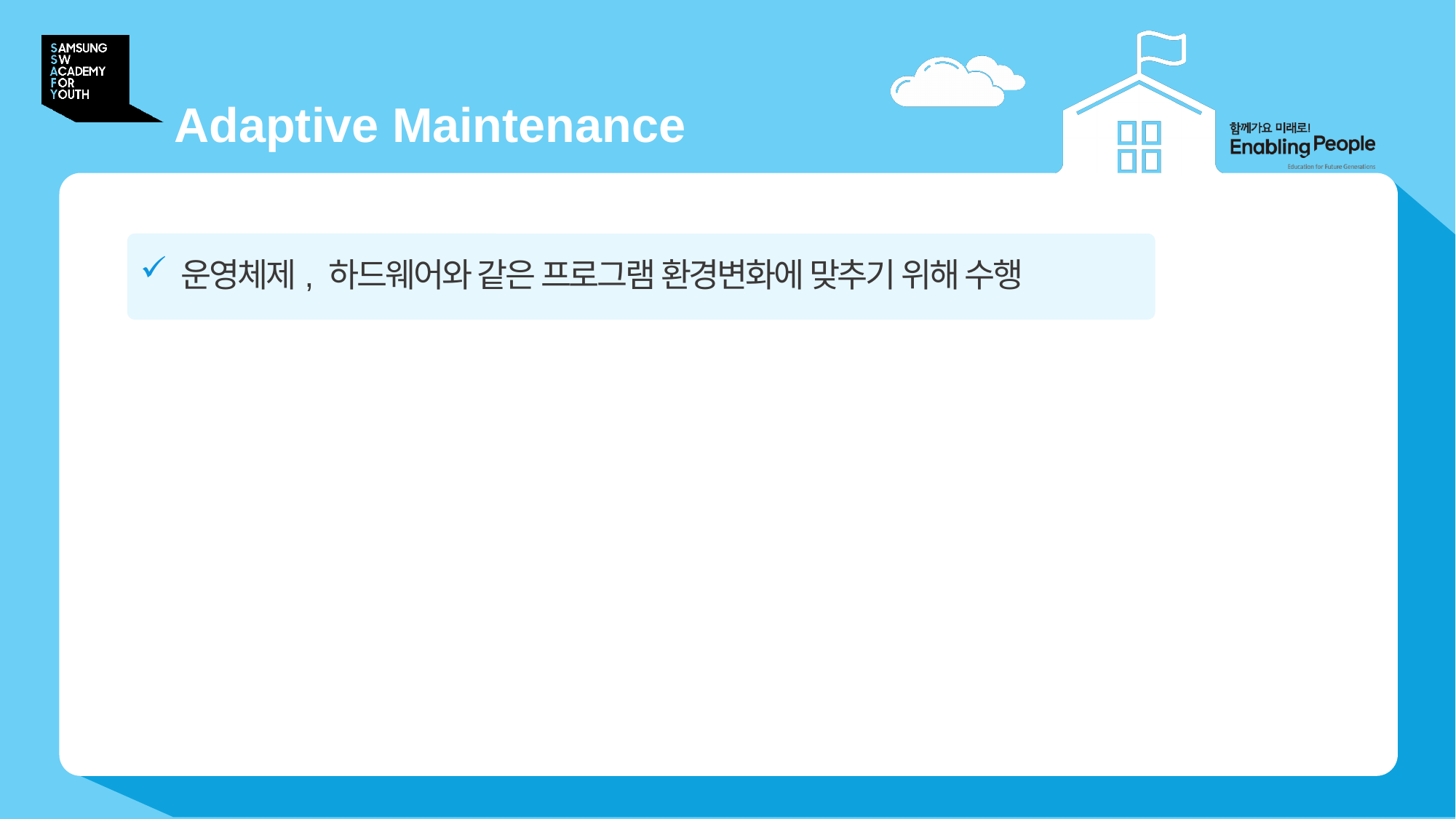

# Adaptive Maintenance

운영체제, 하드웨어와 같은 프로그램 환경변화에 맞추기 위해 수행